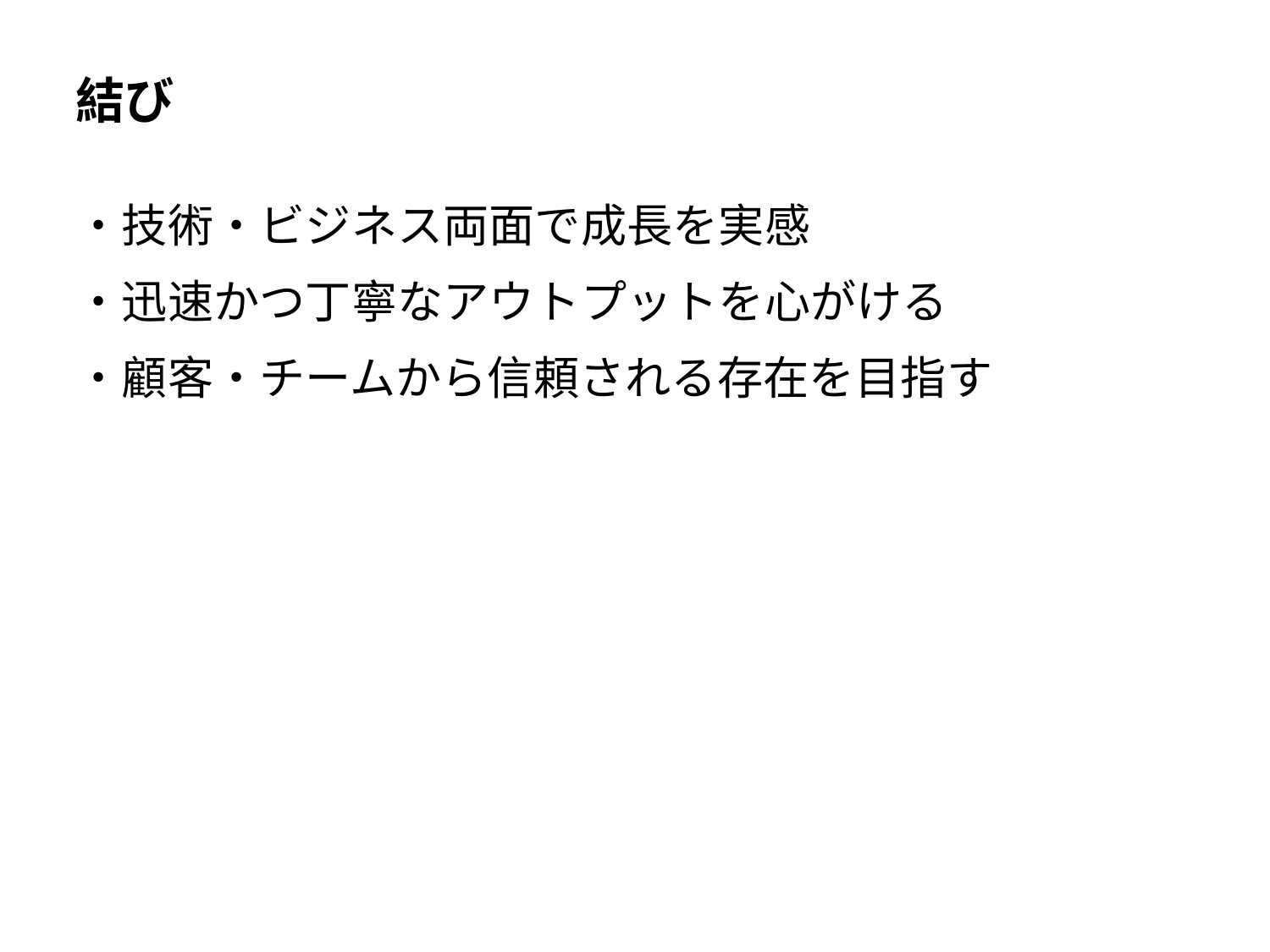

結び
・技術・ビジネス両面で成長を実感
・迅速かつ丁寧なアウトプットを心がける
・顧客・チームから信頼される存在を目指す